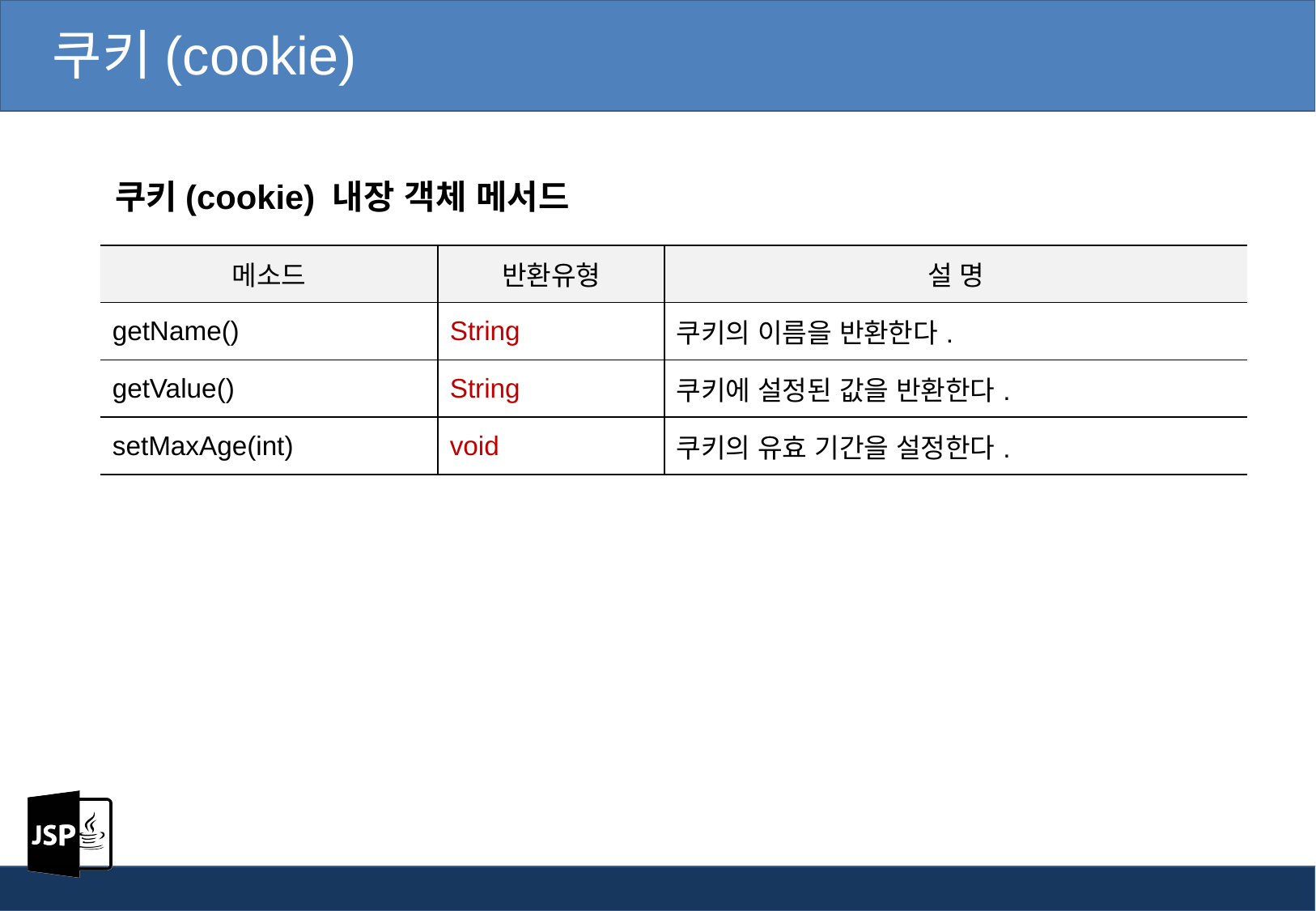

쿠키(cookie)
쿠키(cookie) 내장 객체 메서드
| 메소드 | 반환유형 | 설 명 |
| --- | --- | --- |
| getName() | String | 쿠키의 이름을 반환한다. |
| getValue() | String | 쿠키에 설정된 값을 반환한다. |
| setMaxAge(int) | void | 쿠키의 유효 기간을 설정한다. |